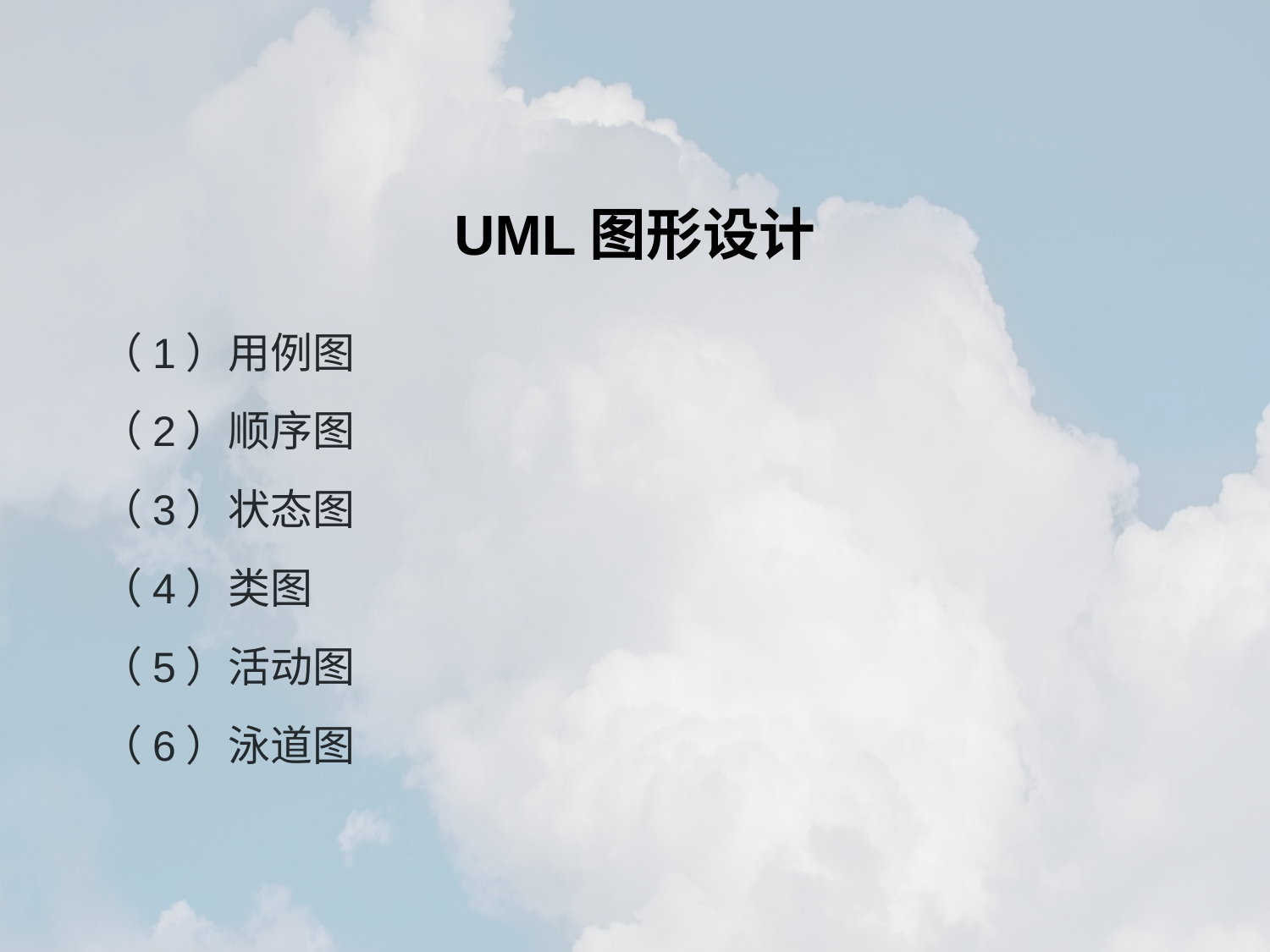

# UML图形设计
（1）用例图
（2）顺序图
（3）状态图
（4）类图
（5）活动图
（6）泳道图